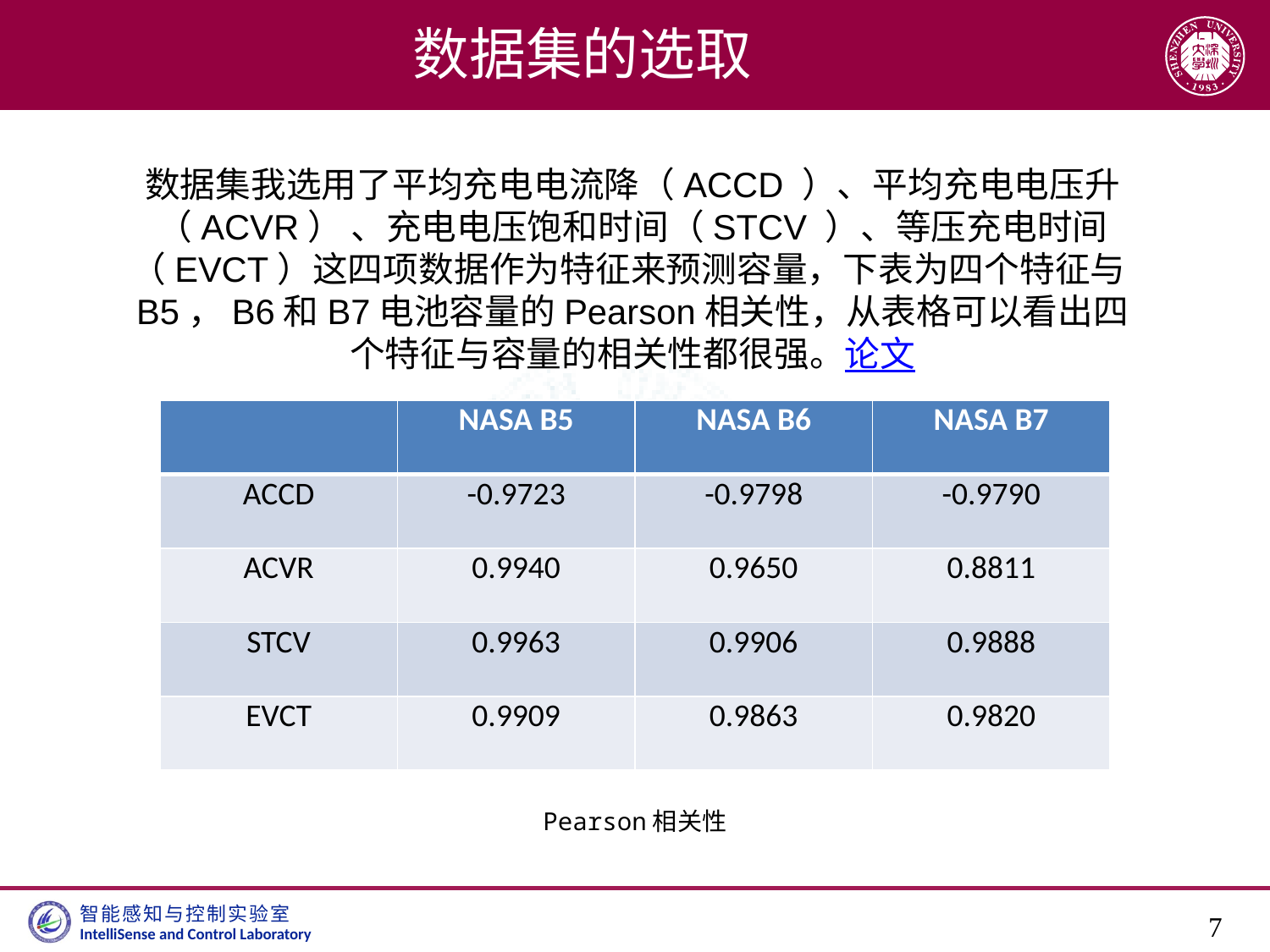

# 数据集的选取
数据集我选用了平均充电电流降（ACCD ）、平均充电电压升（ACVR） 、充电电压饱和时间（STCV ）、等压充电时间（EVCT）这四项数据作为特征来预测容量，下表为四个特征与B5，B6和B7电池容量的Pearson相关性，从表格可以看出四个特征与容量的相关性都很强。论文
|  | NASA B5 | NASA B6 | NASA B7 |
| --- | --- | --- | --- |
| ACCD | -0.9723 | -0.9798 | -0.9790 |
| ACVR | 0.9940 | 0.9650 | 0.8811 |
| STCV | 0.9963 | 0.9906 | 0.9888 |
| EVCT | 0.9909 | 0.9863 | 0.9820 |
Pearson相关性
7